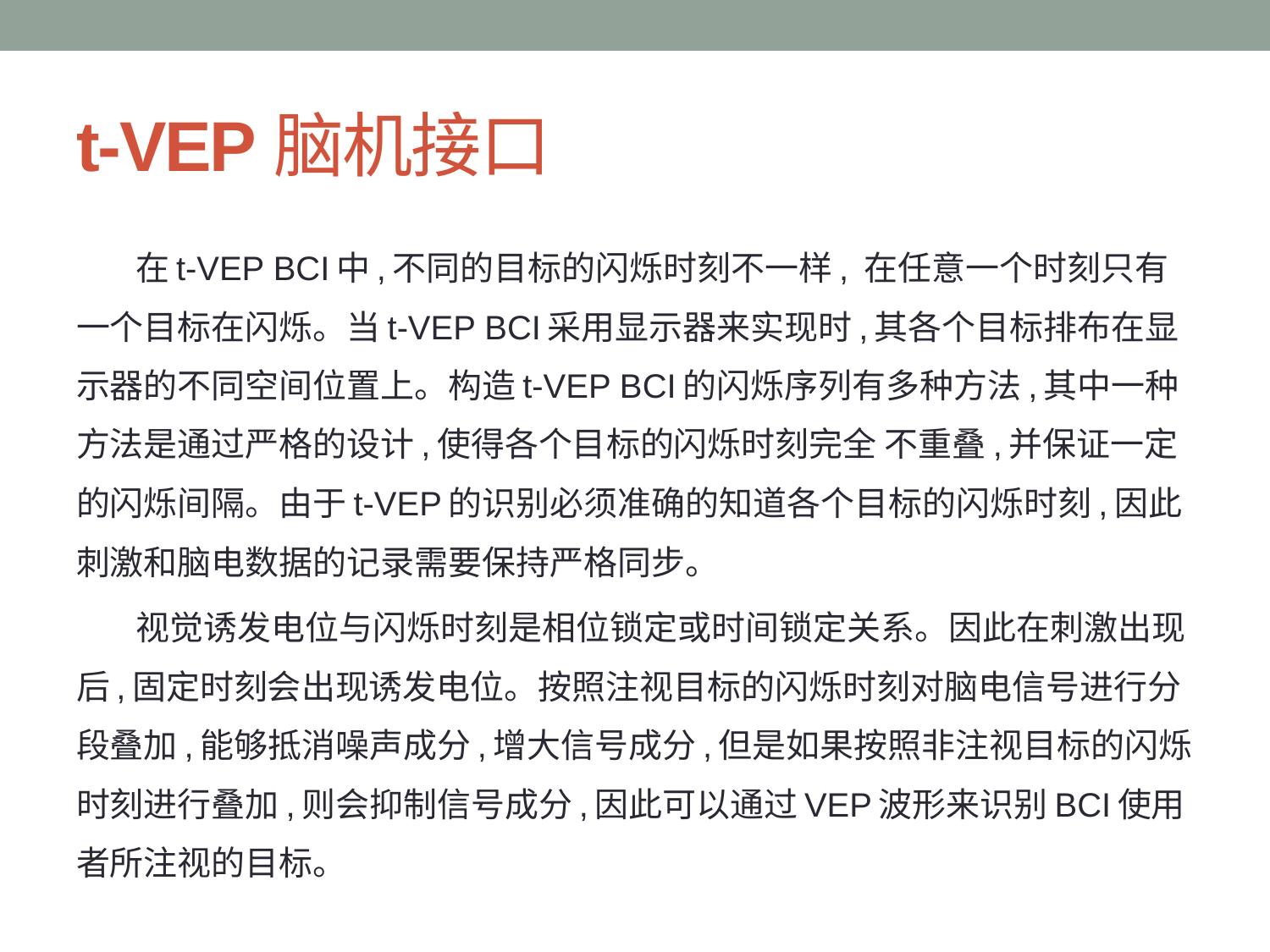

# t-VEP脑机接口
在t-VEP BCI中,不同的目标的闪烁时刻不一样, 在任意一个时刻只有一个目标在闪烁。当t-VEP BCI采用显示器来实现时,其各个目标排布在显示器的不同空间位置上。构造t-VEP BCI的闪烁序列有多种方法,其中一种方法是通过严格的设计,使得各个目标的闪烁时刻完全 不重叠,并保证一定的闪烁间隔。由于t-VEP的识别必须准确的知道各个目标的闪烁时刻,因此刺激和脑电数据的记录需要保持严格同步。
视觉诱发电位与闪烁时刻是相位锁定或时间锁定关系。因此在刺激出现后,固定时刻会出现诱发电位。按照注视目标的闪烁时刻对脑电信号进行分段叠加,能够抵消噪声成分,增大信号成分,但是如果按照非注视目标的闪烁时刻进行叠加,则会抑制信号成分,因此可以通过VEP波形来识别BCI使用者所注视的目标。